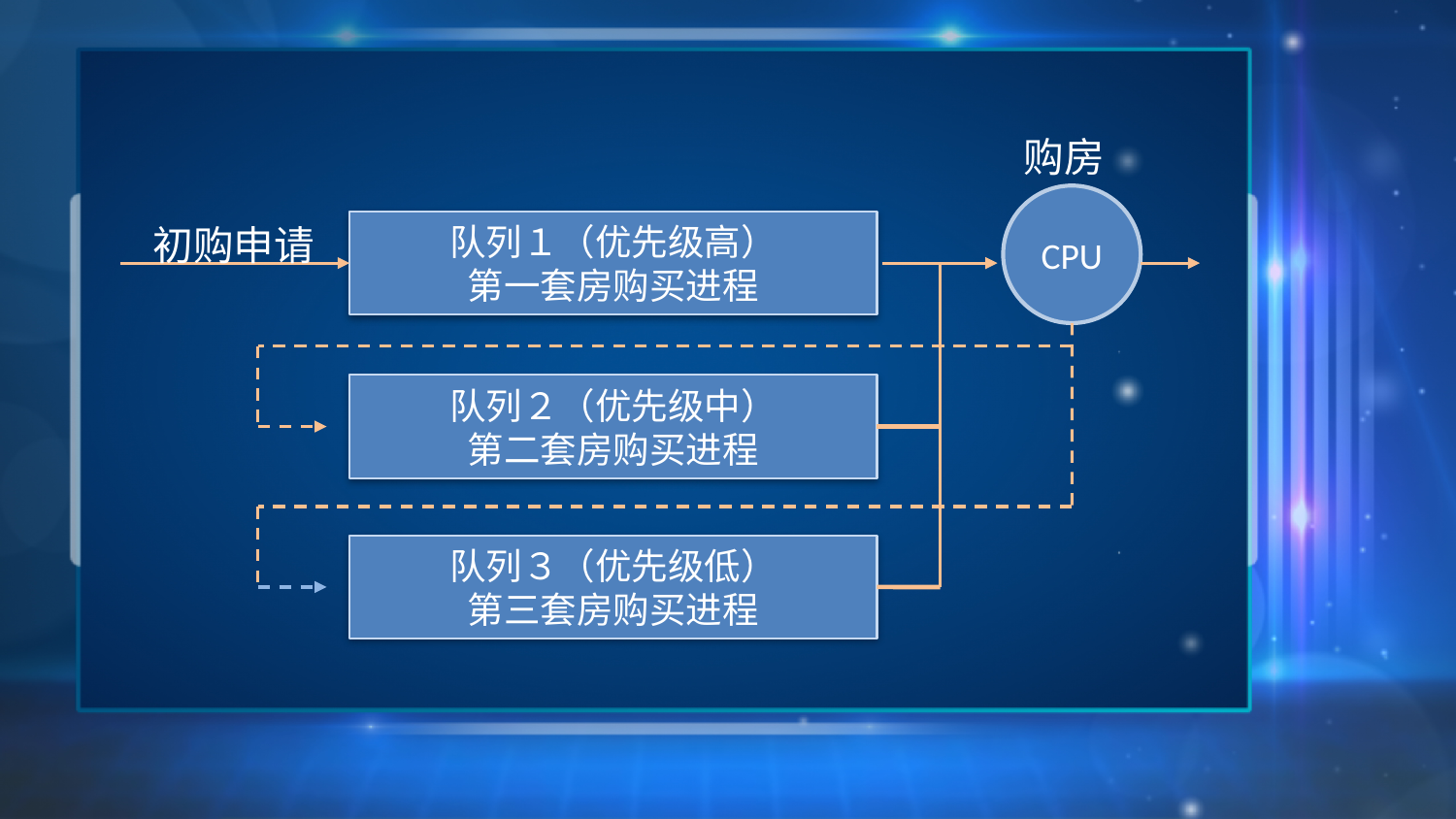

购房
CPU
初购申请
队列１（优先级高）
第一套房购买进程
队列２（优先级中）
第二套房购买进程
队列３（优先级低）
第三套房购买进程